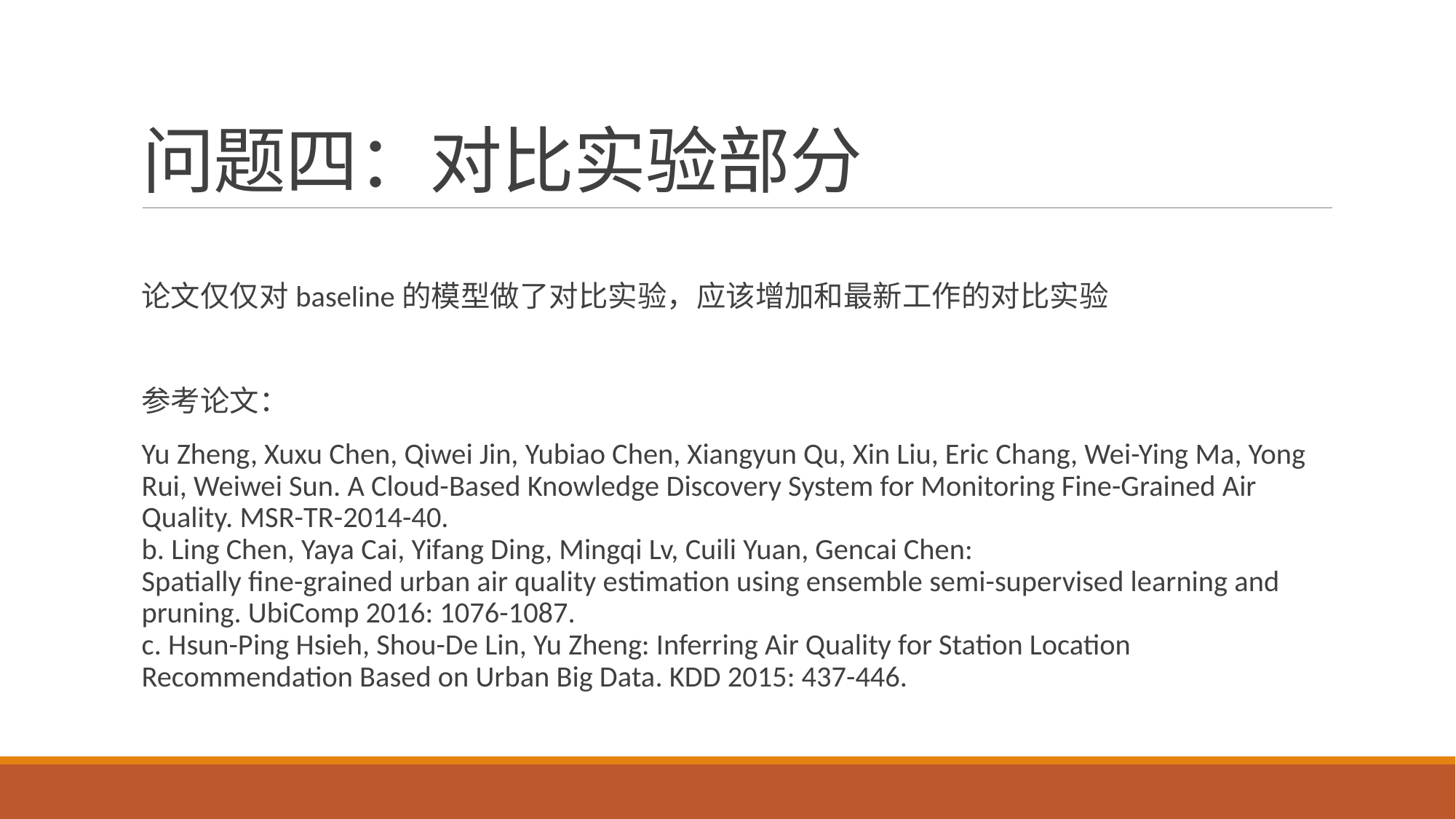

# 问题四：对比实验部分

论文仅仅对baseline的模型做了对比实验，应该增加和最新工作的对比实验

参考论文：
Yu Zheng, Xuxu Chen, Qiwei Jin, Yubiao Chen, Xiangyun Qu, Xin Liu, Eric Chang, Wei-Ying Ma, Yong Rui, Weiwei Sun. A Cloud-Based Knowledge Discovery System for Monitoring Fine-Grained Air Quality. MSR-TR-2014-40.
b. Ling Chen, Yaya Cai, Yifang Ding, Mingqi Lv, Cuili Yuan, Gencai Chen:
Spatially fine-grained urban air quality estimation using ensemble semi-supervised learning and pruning. UbiComp 2016: 1076-1087.
c. Hsun-Ping Hsieh, Shou-De Lin, Yu Zheng: Inferring Air Quality for Station Location Recommendation Based on Urban Big Data. KDD 2015: 437-446.